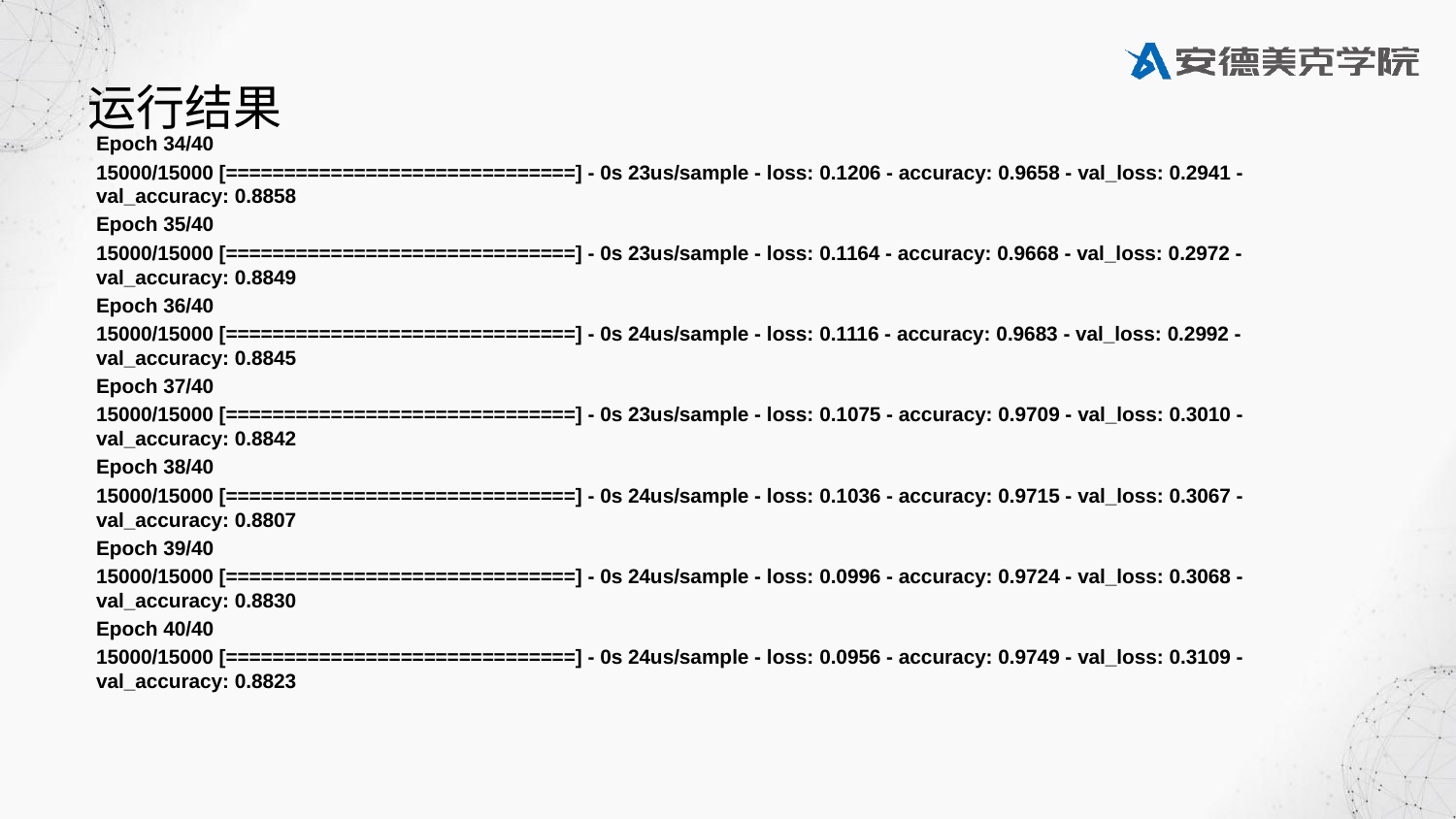

# 运行结果
Epoch 34/40
15000/15000 [==============================] - 0s 23us/sample - loss: 0.1206 - accuracy: 0.9658 - val_loss: 0.2941 - val_accuracy: 0.8858
Epoch 35/40
15000/15000 [==============================] - 0s 23us/sample - loss: 0.1164 - accuracy: 0.9668 - val_loss: 0.2972 - val_accuracy: 0.8849
Epoch 36/40
15000/15000 [==============================] - 0s 24us/sample - loss: 0.1116 - accuracy: 0.9683 - val_loss: 0.2992 - val_accuracy: 0.8845
Epoch 37/40
15000/15000 [==============================] - 0s 23us/sample - loss: 0.1075 - accuracy: 0.9709 - val_loss: 0.3010 - val_accuracy: 0.8842
Epoch 38/40
15000/15000 [==============================] - 0s 24us/sample - loss: 0.1036 - accuracy: 0.9715 - val_loss: 0.3067 - val_accuracy: 0.8807
Epoch 39/40
15000/15000 [==============================] - 0s 24us/sample - loss: 0.0996 - accuracy: 0.9724 - val_loss: 0.3068 - val_accuracy: 0.8830
Epoch 40/40
15000/15000 [==============================] - 0s 24us/sample - loss: 0.0956 - accuracy: 0.9749 - val_loss: 0.3109 - val_accuracy: 0.8823